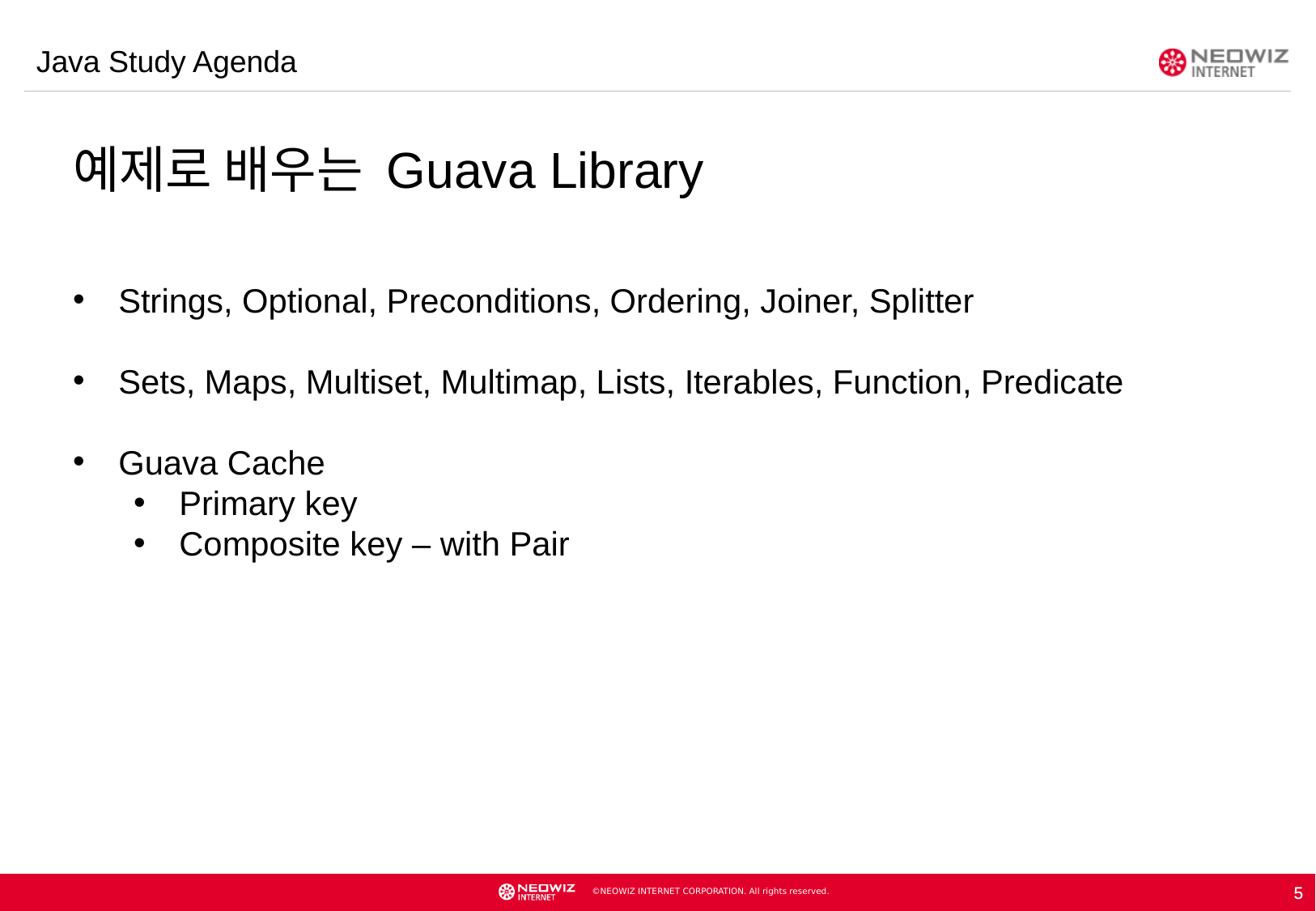

Java Study Agenda

예제로 배우는 Guava Library

Strings, Optional, Preconditions, Ordering, Joiner, Splitter

Sets, Maps, Multiset, Multimap, Lists, Iterables, Function, Predicate

Guava Cache
Primary key
Composite key – with Pair

5
5